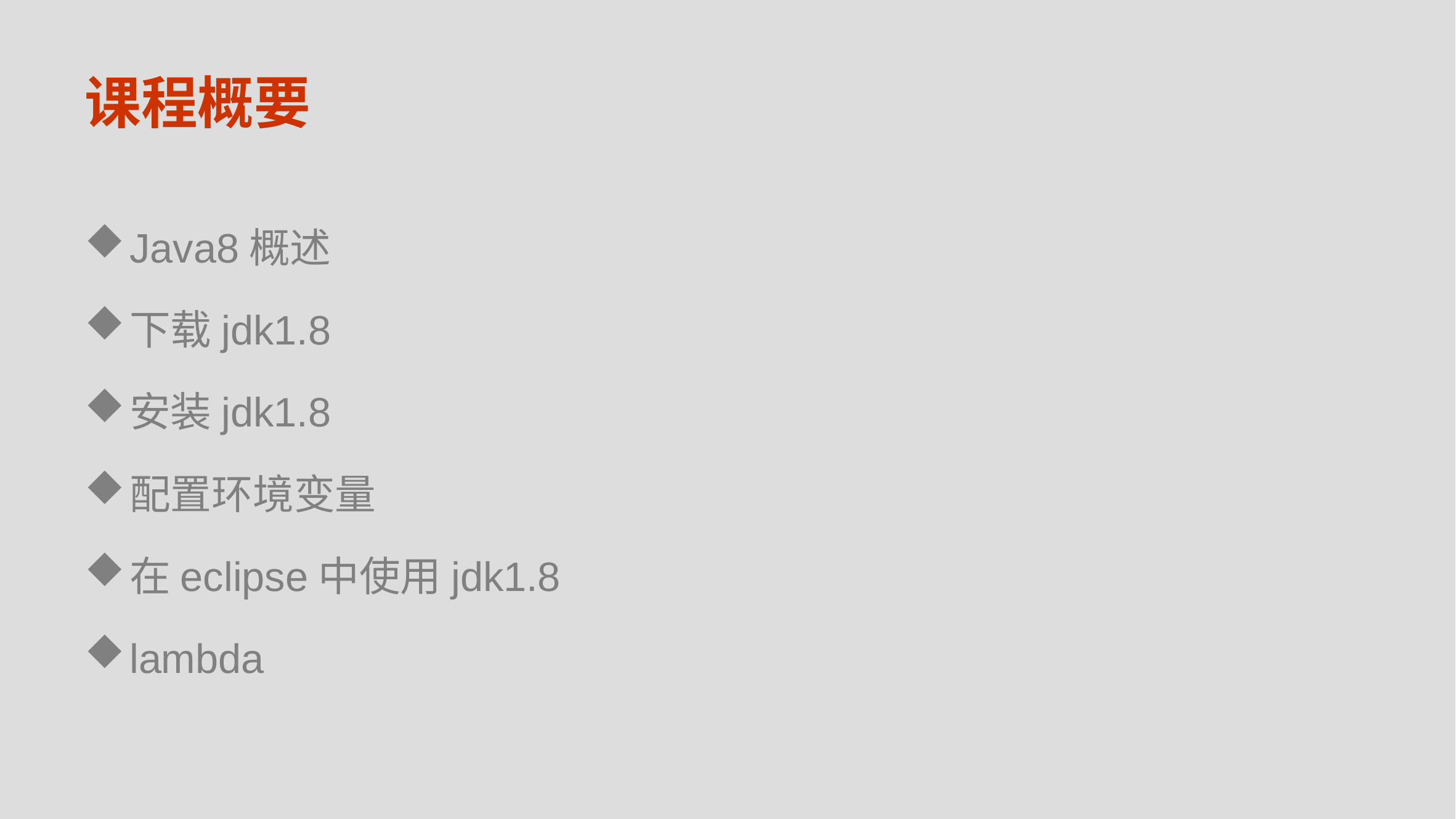

# 课程概要
Java8概述
下载jdk1.8
安装jdk1.8
配置环境变量
在eclipse中使用jdk1.8
lambda